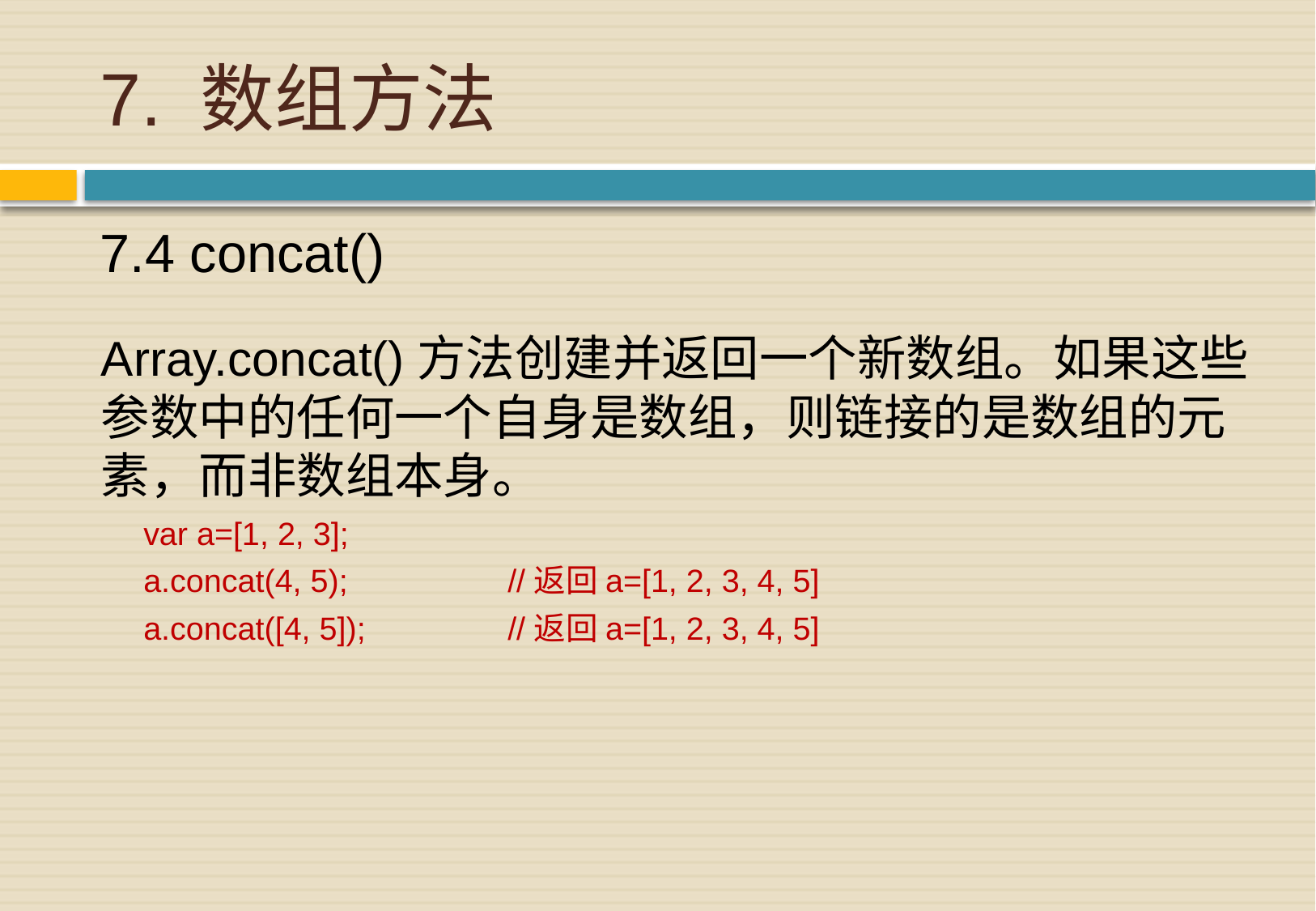

# 7. 数组方法
7.4 concat()
Array.concat()方法创建并返回一个新数组。如果这些参数中的任何一个自身是数组，则链接的是数组的元素，而非数组本身。
var a=[1, 2, 3];
a.concat(4, 5);                  //返回a=[1, 2, 3, 4, 5]
a.concat([4, 5]);                //返回a=[1, 2, 3, 4, 5]